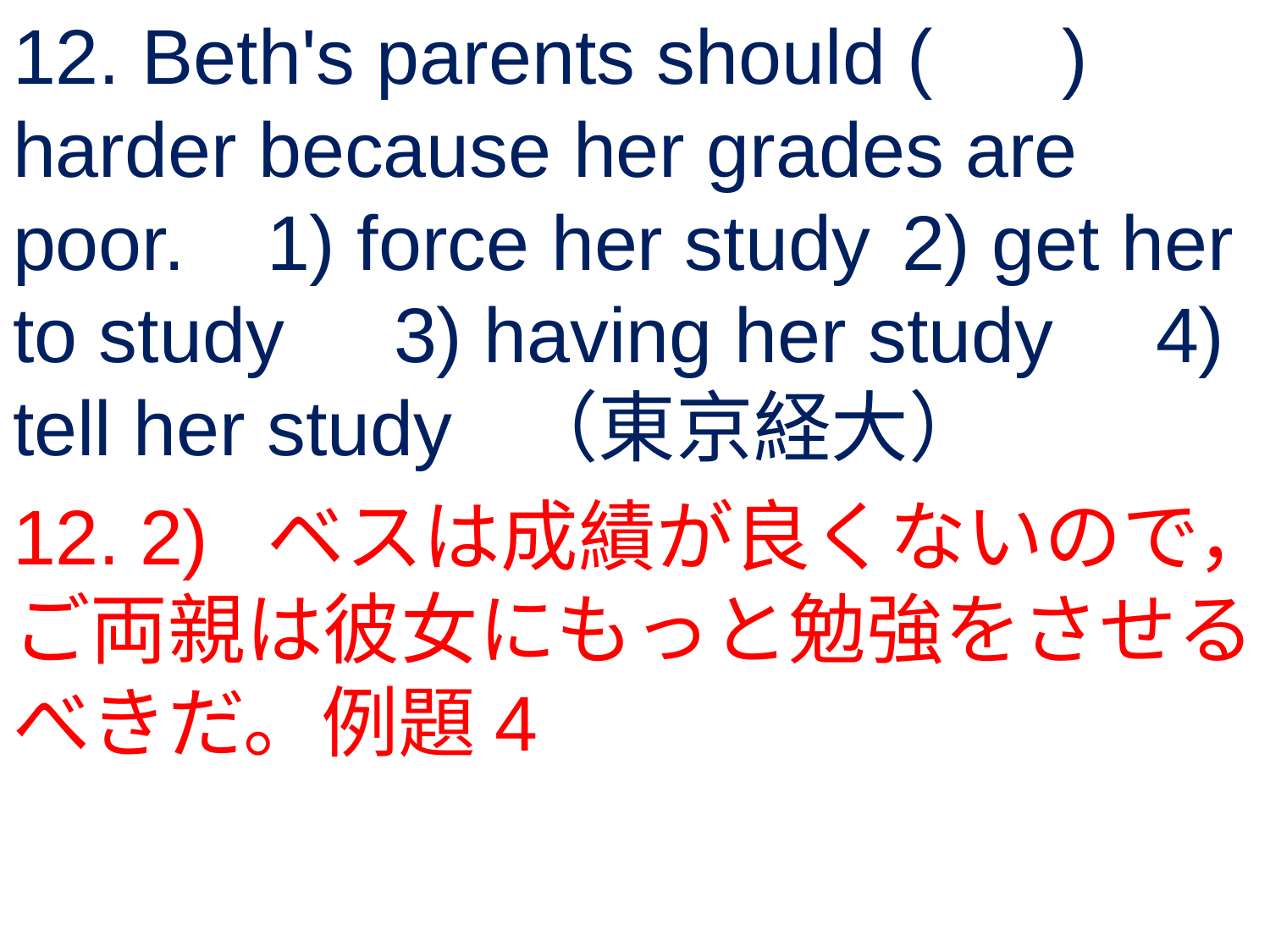

# 12. Beth's parents should (      ) harder because her grades are poor.	1) force her study	2) get her to study	3) having her study	4) tell her study	（東京経大）
12.	2) 	ベスは成績が良くないので，ご両親は彼女にもっと勉強をさせるべきだ。例題4